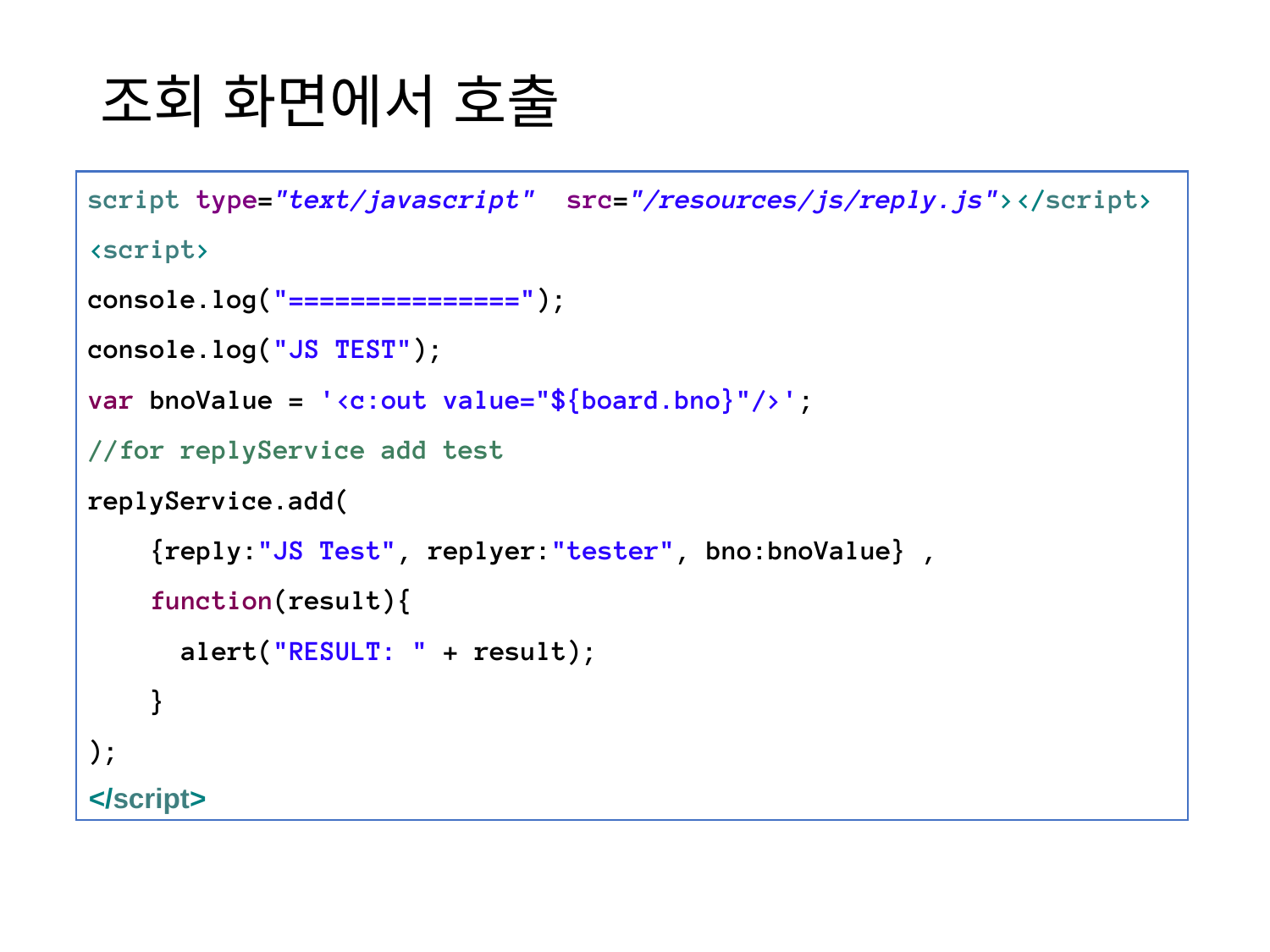

# 조회 화면에서 호출
script type="text/javascript"  src="/resources/js/reply.js"></script>
<script>
console.log("===============");
console.log("JS TEST");
var bnoValue = '<c:out value="${board.bno}"/>';
//for replyService add test
replyService.add(
    {reply:"JS Test", replyer:"tester", bno:bnoValue} ,
    function(result){
      alert("RESULT: " + result);
    }
);
</script>